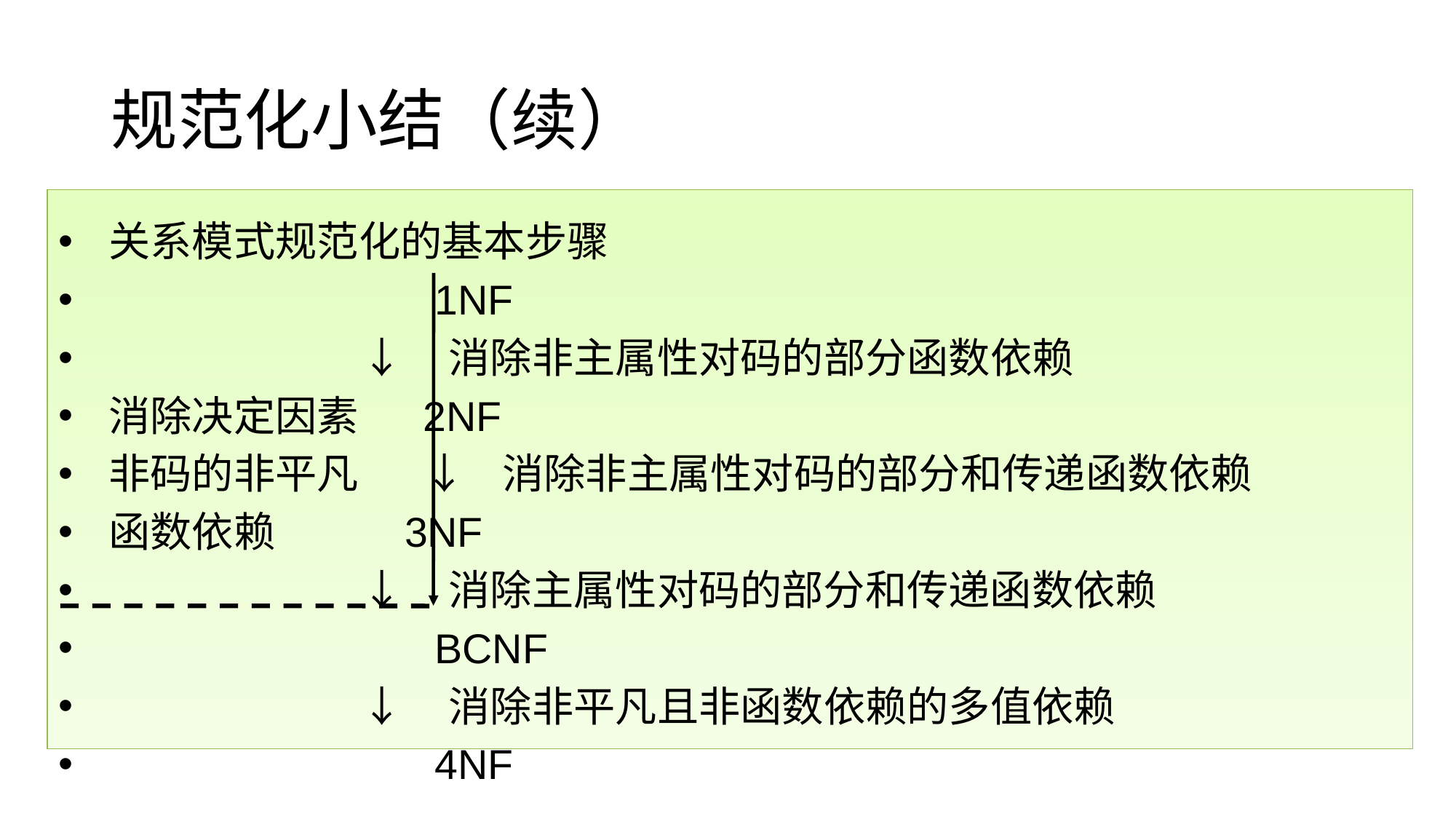

# 规范化小结（续）

关系模式规范化的基本步骤
                            1NF
                	       ↓    消除非主属性对码的部分函数依赖
消除决定因素      2NF
非码的非平凡       ↓    消除非主属性对码的部分和传递函数依赖
函数依赖             3NF
                	       ↓    消除主属性对码的部分和传递函数依赖
                            BCNF
                	       ↓    消除非平凡且非函数依赖的多值依赖
                            4NF